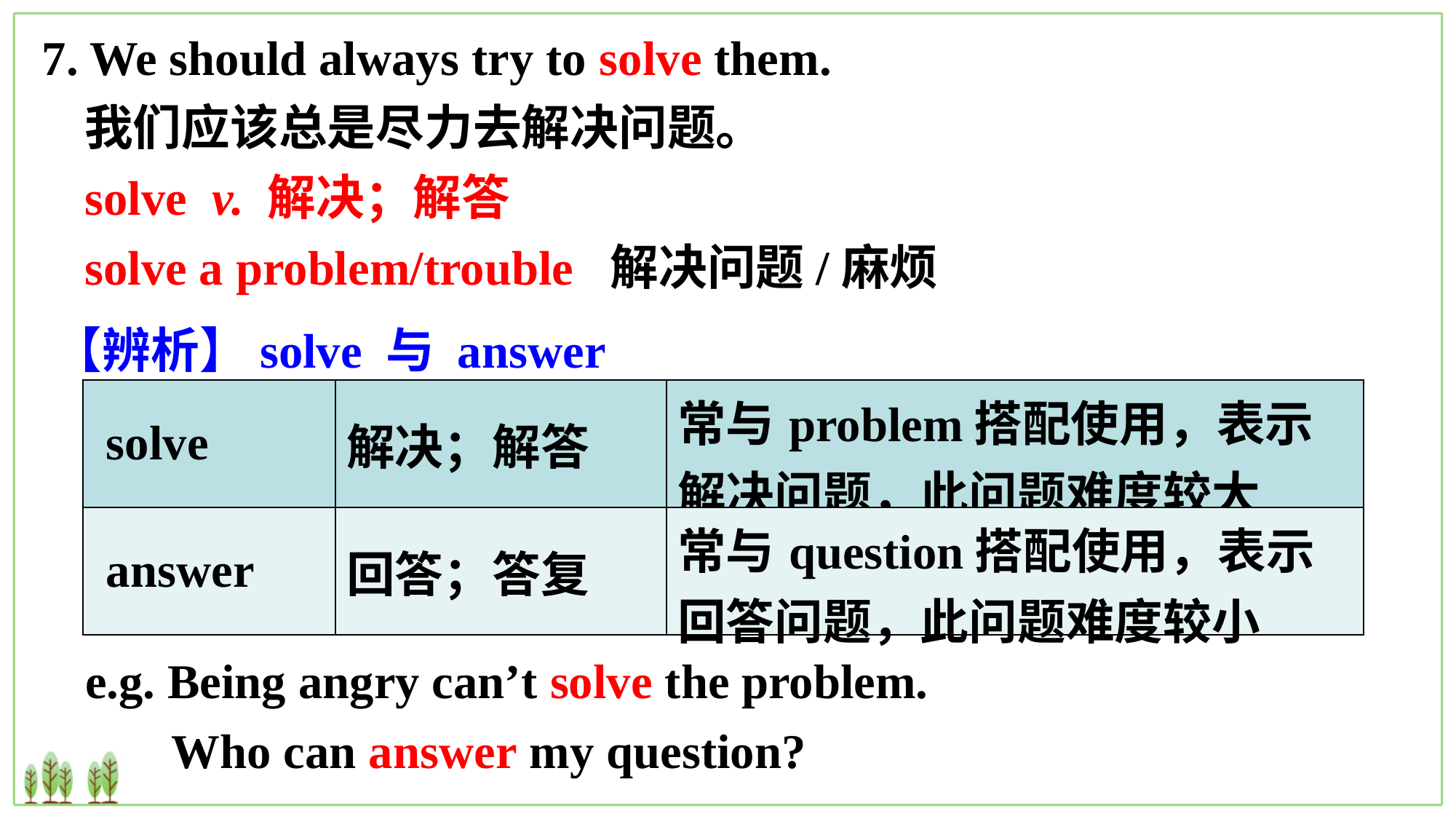

7. We should always try to solve them.
我们应该总是尽力去解决问题。
solve  v. 解决；解答
solve a problem/trouble  解决问题/麻烦
【辨析】solve 与 answer
| solve | 解决；解答 | 常与problem搭配使用，表示解决问题，此问题难度较大 |
| --- | --- | --- |
| answer | 回答；答复 | 常与question搭配使用，表示回答问题，此问题难度较小 |
e.g. Being angry can’t solve the problem.
Who can answer my question?